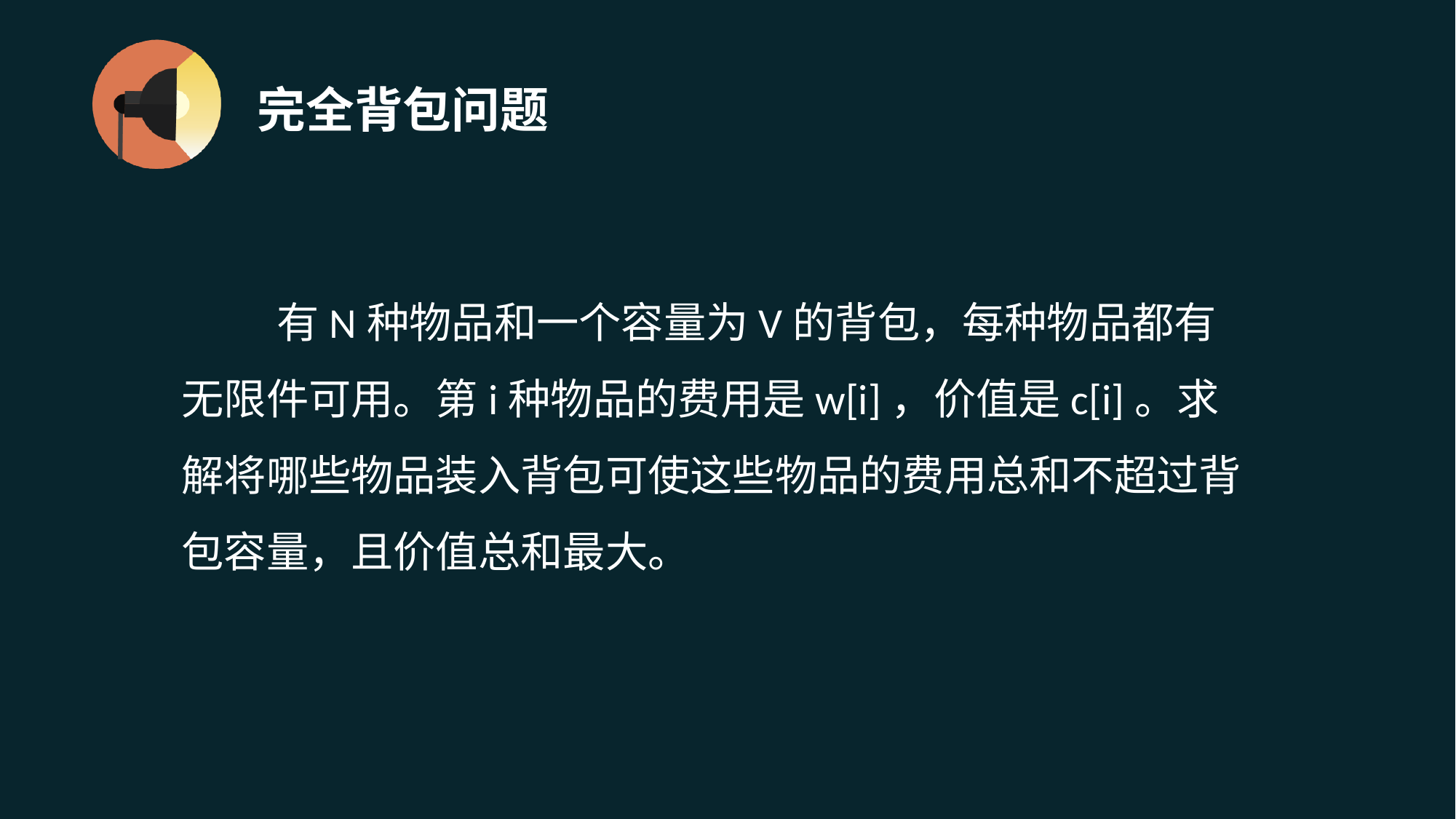

# 完全背包问题
         有N种物品和一个容量为V的背包，每种物品都有无限件可用。第i种物品的费用是w[i]，价值是c[i]。求解将哪些物品装入背包可使这些物品的费用总和不超过背包容量，且价值总和最大。